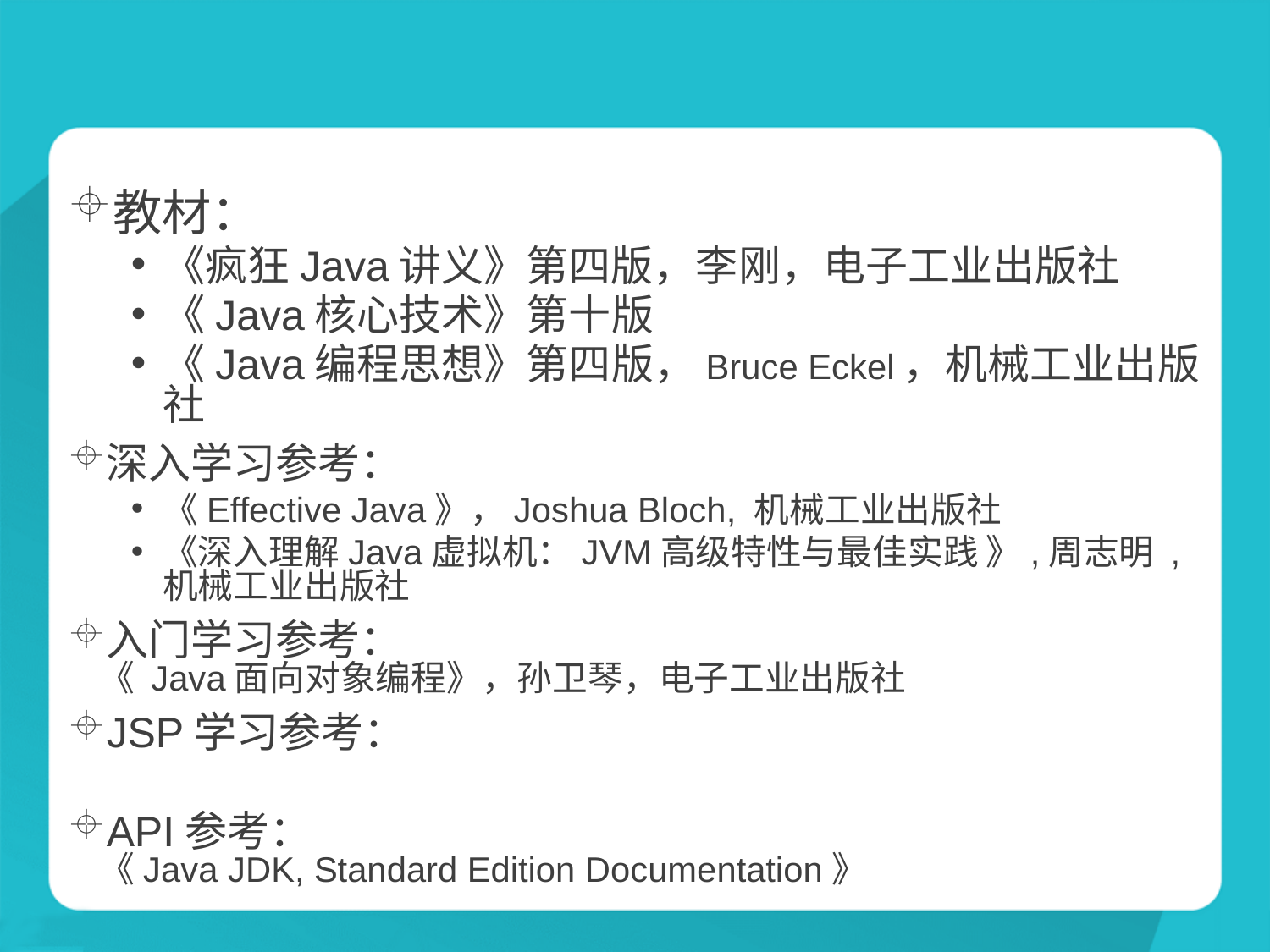

教材：
《疯狂Java讲义》第四版，李刚，电子工业出版社
《Java核心技术》第十版
《Java编程思想》第四版，Bruce Eckel，机械工业出版社
深入学习参考：
《Effective Java》，Joshua Bloch, 机械工业出版社
《深入理解Java虚拟机：JVM高级特性与最佳实践 》,周志明 , 机械工业出版社
入门学习参考：
《 Java面向对象编程》，孙卫琴，电子工业出版社
JSP学习参考：
API参考：
《Java JDK, Standard Edition Documentation》